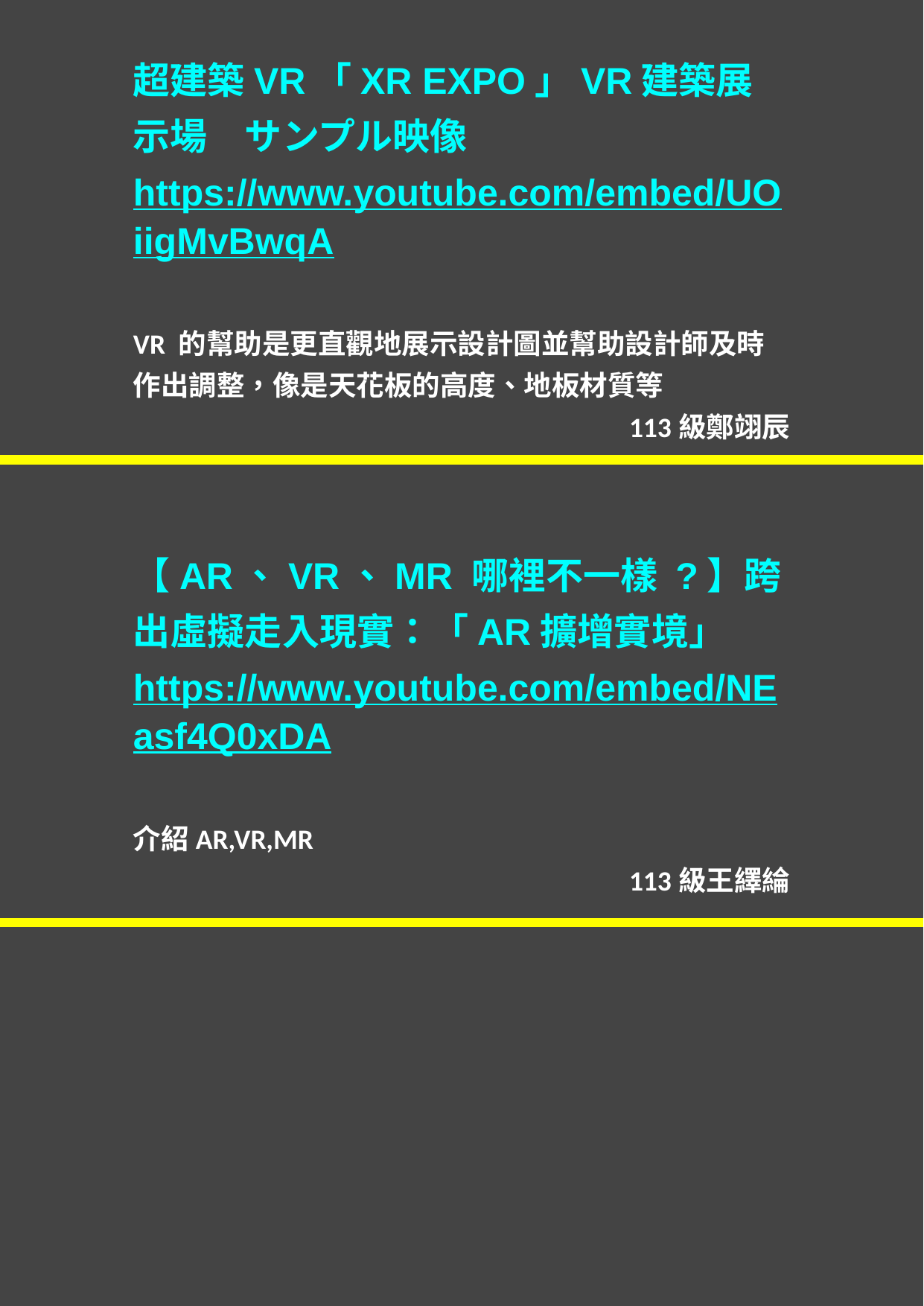

超建築VR「XR EXPO」VR建築展示場　サンプル映像
https://www.youtube.com/embed/UOiigMvBwqA

VR 的幫助是更直觀地展示設計圖並幫助設計師及時作出調整，像是天花板的高度、地板材質等
113級鄭翊辰

【AR、VR、MR 哪裡不一樣 ?】跨出虛擬走入現實：「AR擴增實境」
https://www.youtube.com/embed/NEasf4Q0xDA

介紹AR,VR,MR
113級王繹綸